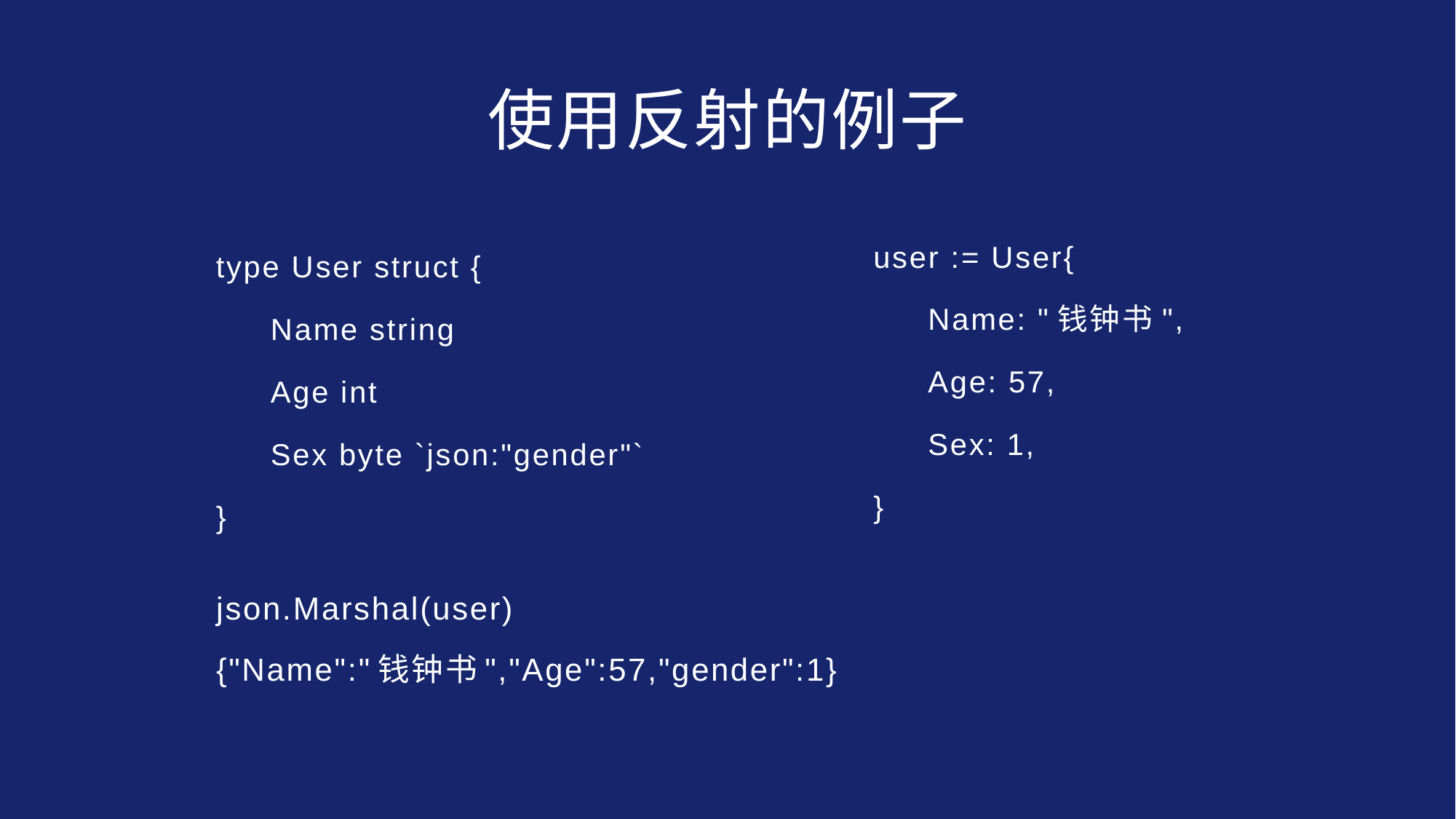

# 使用反射的例子
user := User{
Name: "钱钟书",
Age: 57,
Sex: 1,
}
type User struct {
Name string
Age int
Sex byte `json:"gender"`
}

json.Marshal(user)
{"Name":"钱钟书","Age":57,"gender":1}